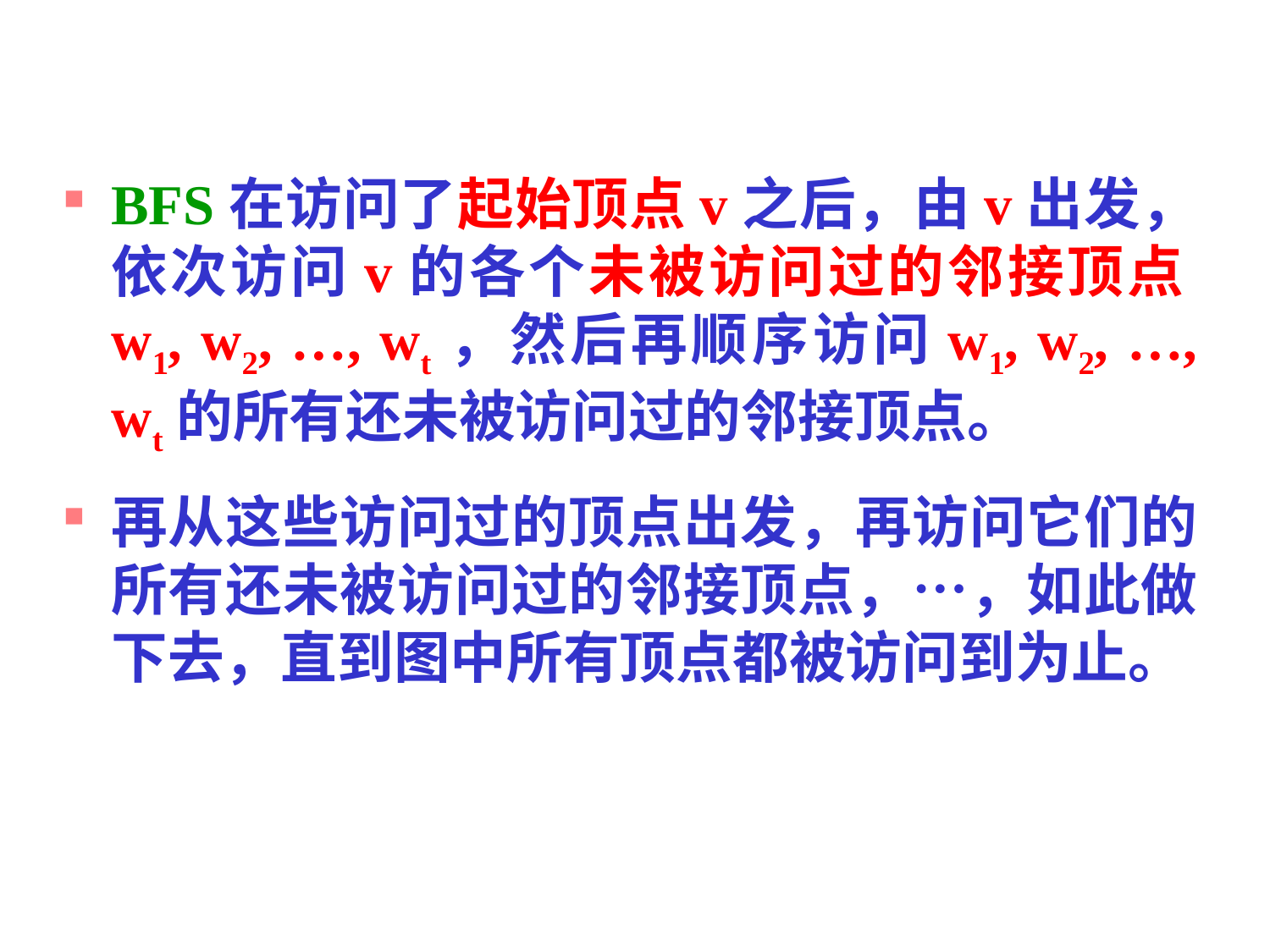

BFS在访问了起始顶点v之后，由v出发，依次访问v的各个未被访问过的邻接顶点w1, w2, …, wt，然后再顺序访问w1, w2, …, wt的所有还未被访问过的邻接顶点。
再从这些访问过的顶点出发，再访问它们的所有还未被访问过的邻接顶点，…，如此做下去，直到图中所有顶点都被访问到为止。
72